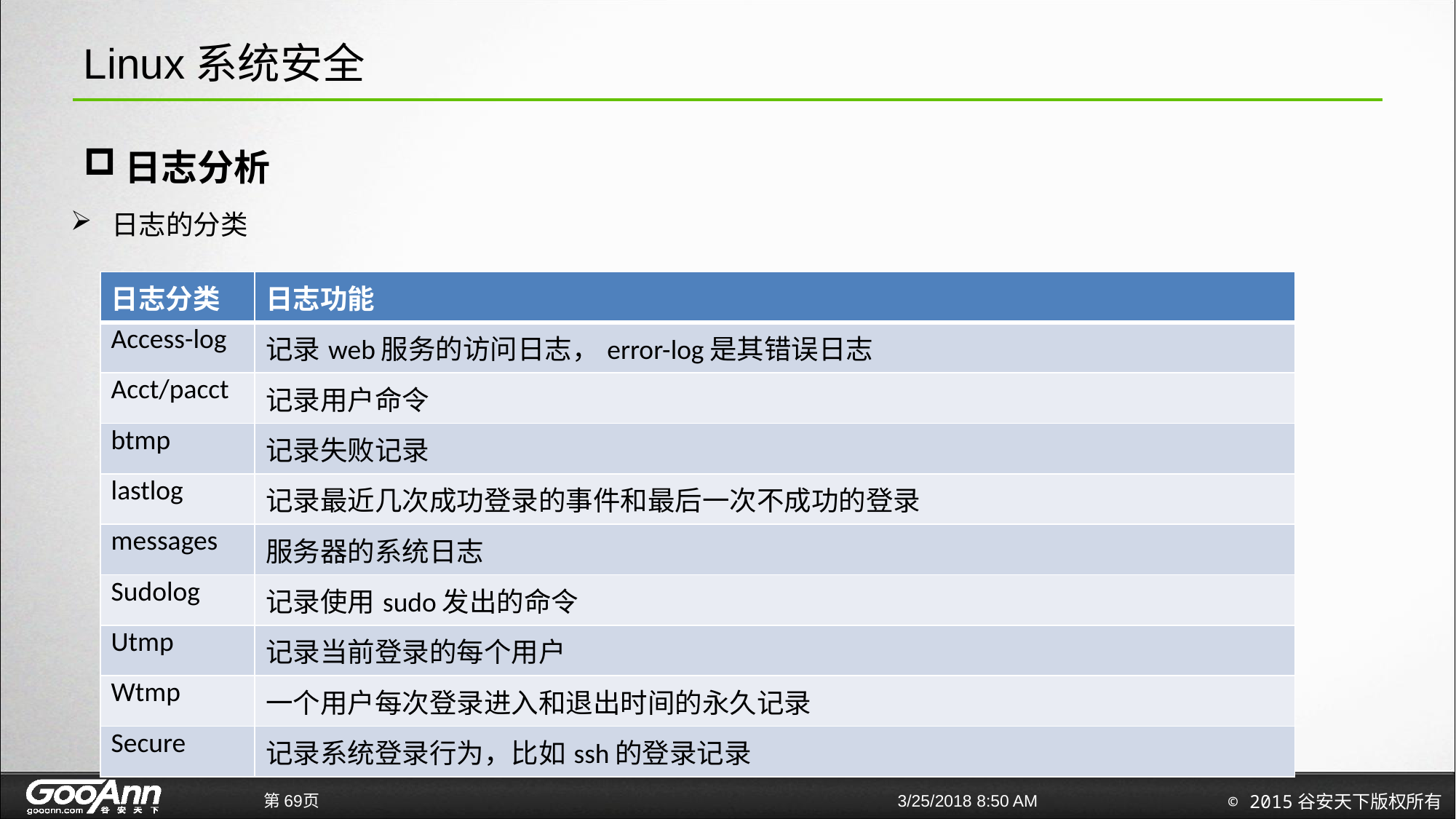

# Linux系统安全
日志分析
日志的分类
| 日志分类 | 日志功能 |
| --- | --- |
| Access-log | 记录web服务的访问日志，error-log是其错误日志 |
| Acct/pacct | 记录用户命令 |
| btmp | 记录失败记录 |
| lastlog | 记录最近几次成功登录的事件和最后一次不成功的登录 |
| messages | 服务器的系统日志 |
| Sudolog | 记录使用sudo发出的命令 |
| Utmp | 记录当前登录的每个用户 |
| Wtmp | 一个用户每次登录进入和退出时间的永久记录 |
| Secure | 记录系统登录行为，比如ssh的登录记录 |